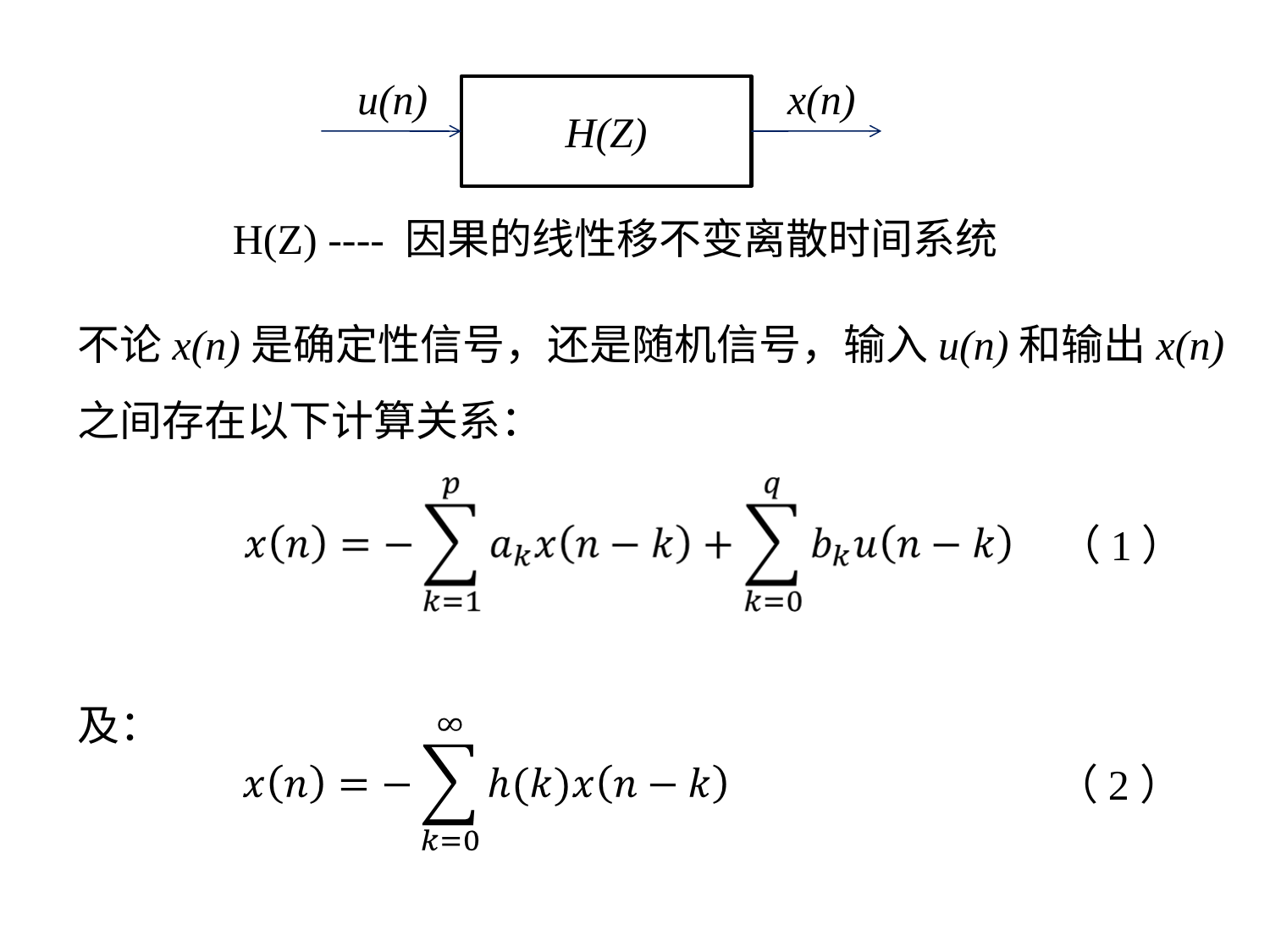

u(n)
x(n)
H(Z)
H(Z) ---- 因果的线性移不变离散时间系统
不论x(n)是确定性信号，还是随机信号，输入u(n)和输出x(n)
之间存在以下计算关系：

及：

（1）

（2）